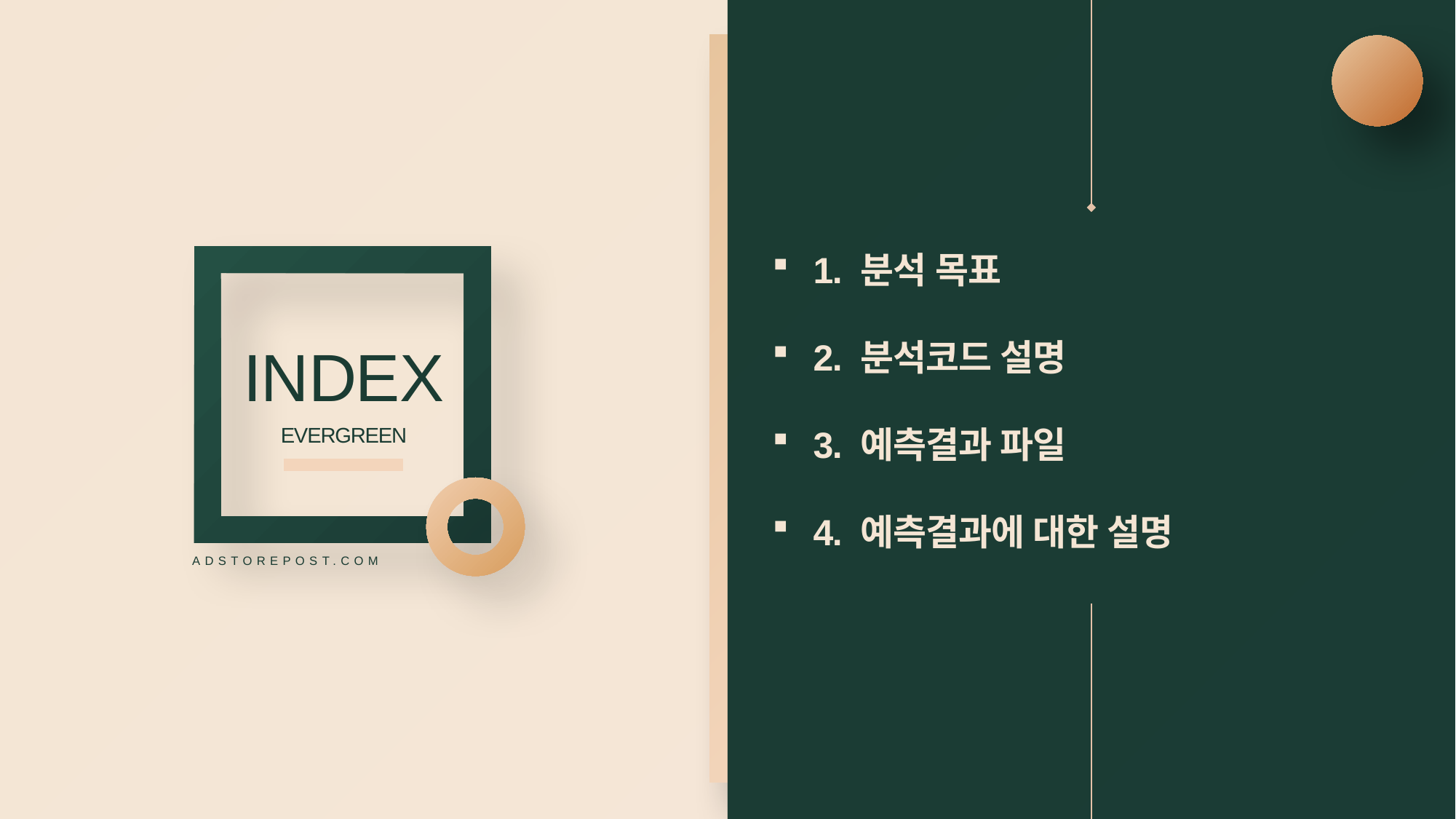

1. 분석 목표

2. 분석코드 설명

3. 예측결과 파일

4. 예측결과에 대한 설명

INDEX
EVERGREEN
ADSTOREPOST.COM